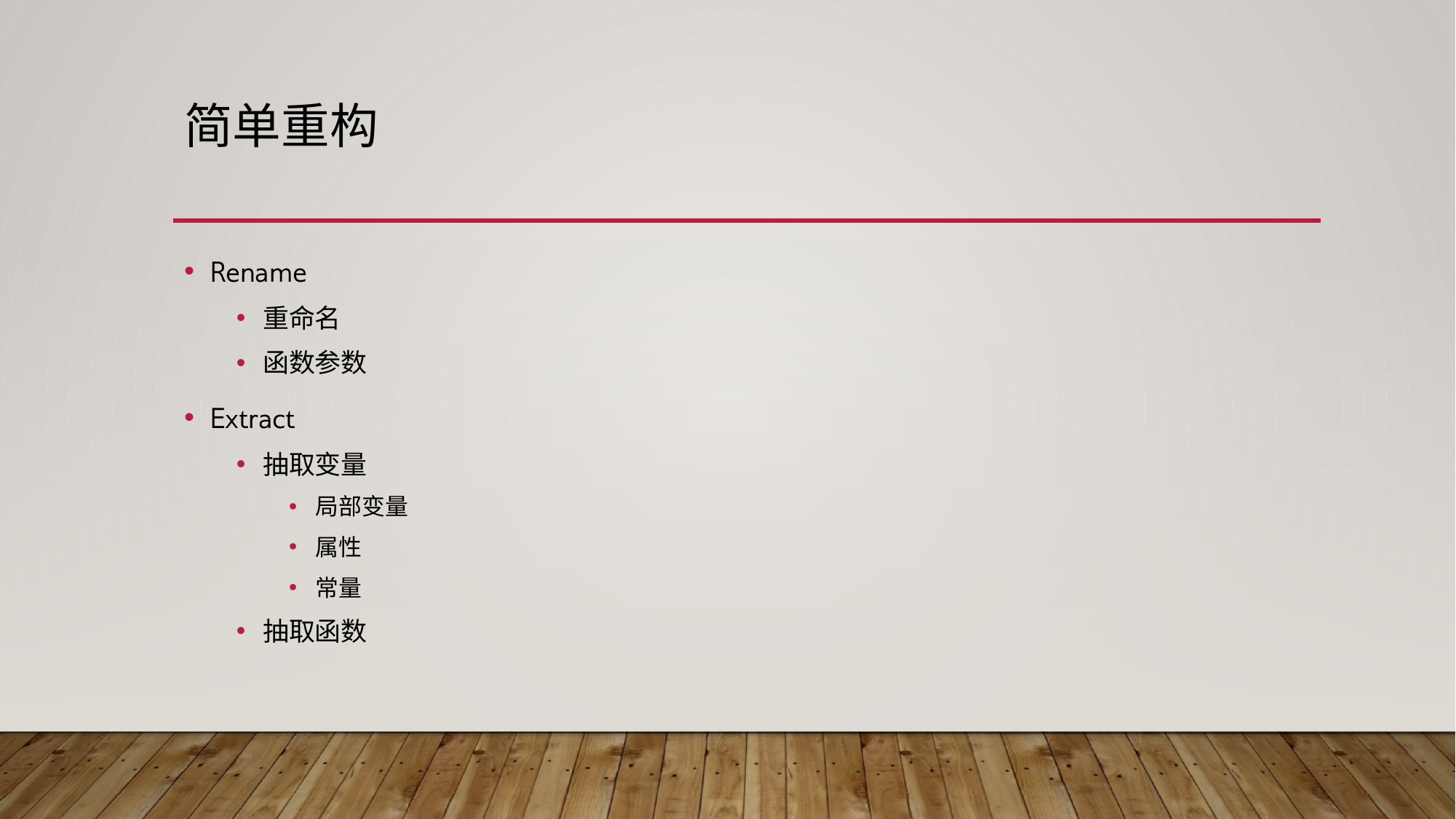

# 简单重构
Rename
重命名
函数参数
Extract
抽取变量
局部变量
属性
常量
抽取函数